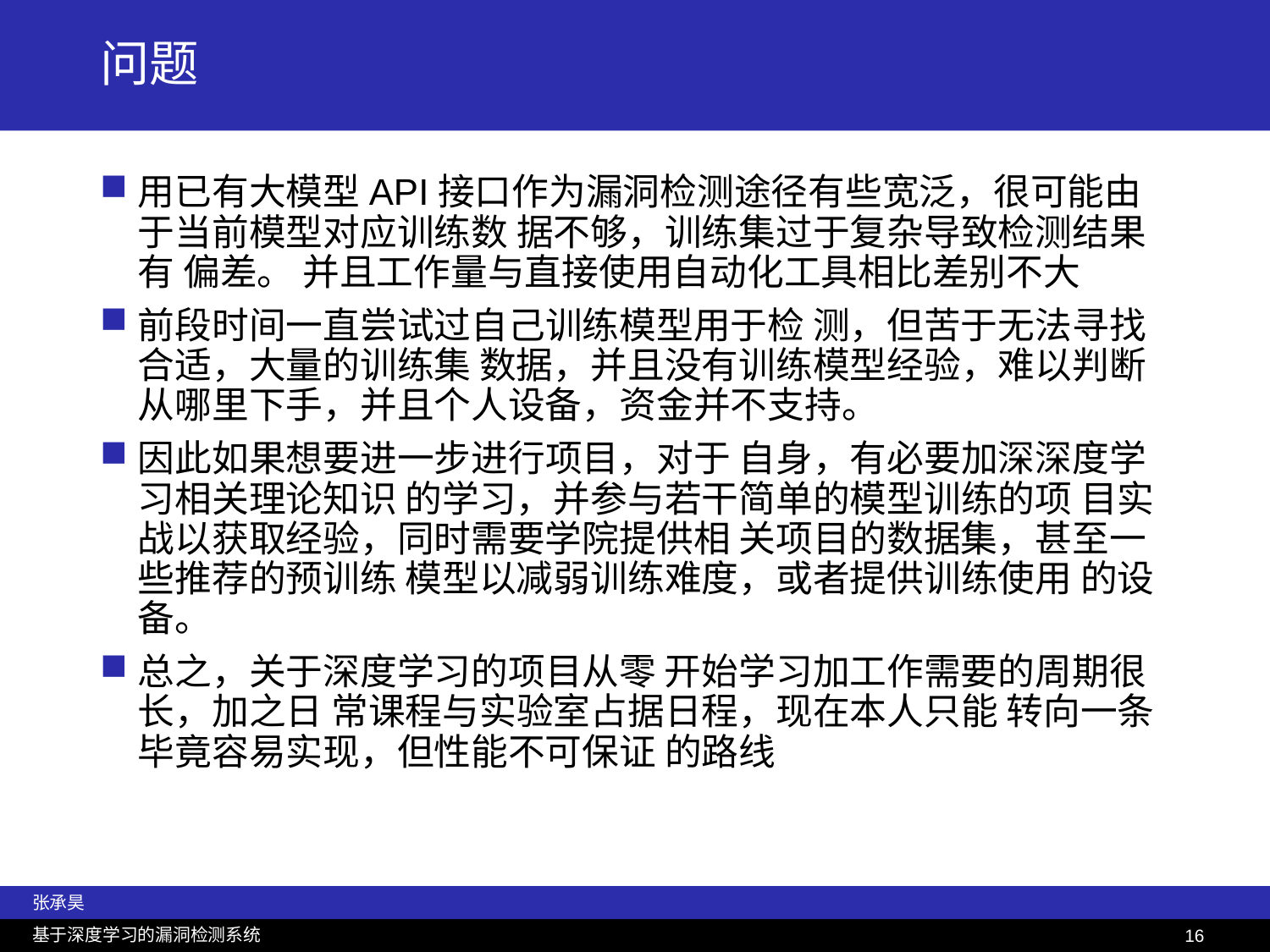

# 问题
用已有大模型API接口作为漏洞检测途径有些宽泛，很可能由于当前模型对应训练数 据不够，训练集过于复杂导致检测结果有 偏差。 并且工作量与直接使用自动化工具相比差别不大
前段时间一直尝试过自己训练模型用于检 测，但苦于无法寻找合适，大量的训练集 数据，并且没有训练模型经验，难以判断 从哪里下手，并且个人设备，资金并不支持。
因此如果想要进一步进行项目，对于 自身，有必要加深深度学习相关理论知识 的学习，并参与若干简单的模型训练的项 目实战以获取经验，同时需要学院提供相 关项目的数据集，甚至一些推荐的预训练 模型以减弱训练难度，或者提供训练使用 的设备。
总之，关于深度学习的项目从零 开始学习加工作需要的周期很长，加之日 常课程与实验室占据日程，现在本人只能 转向一条毕竟容易实现，但性能不可保证 的路线